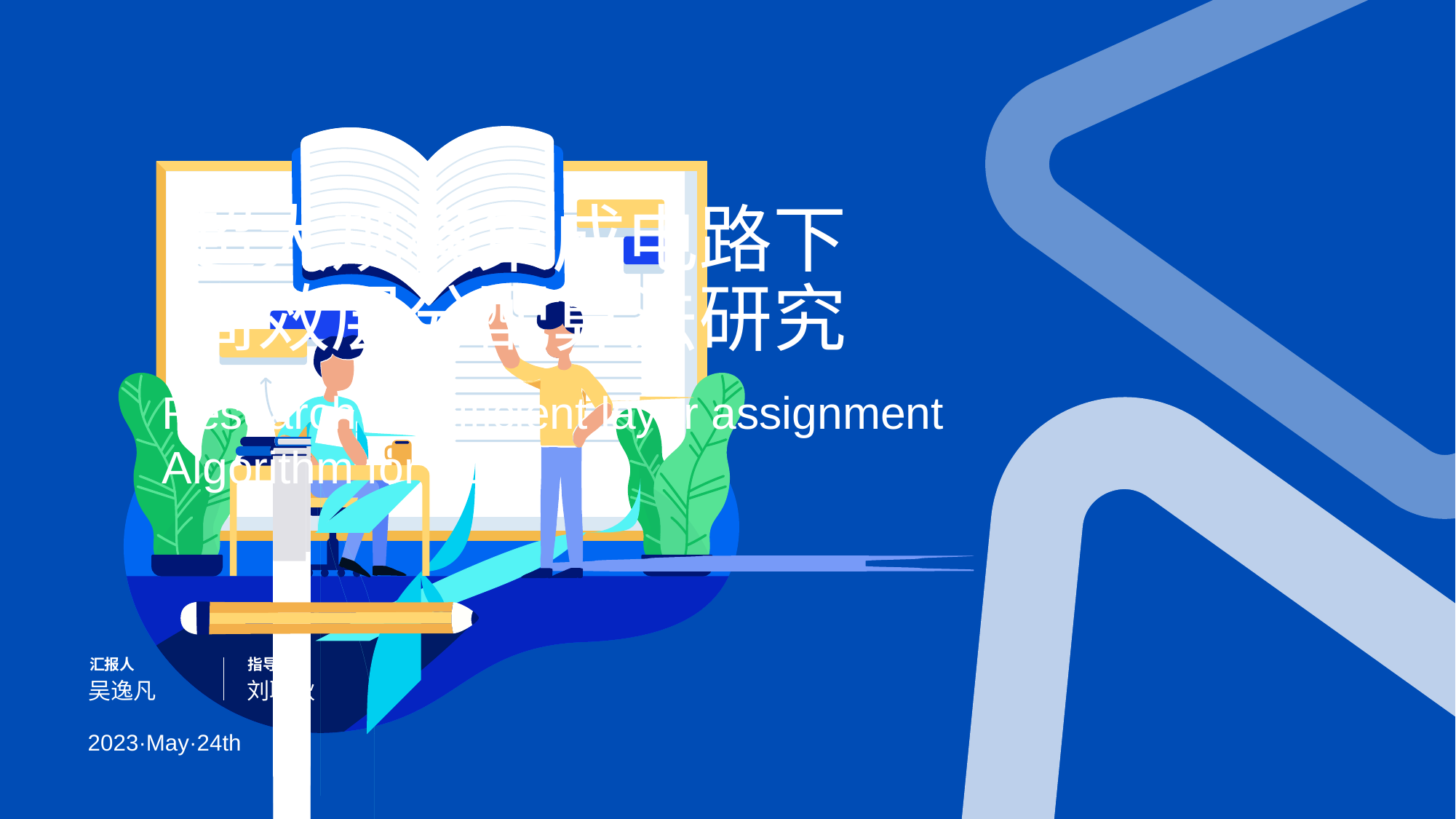

# 超大规模集成电路下 高效层分配算法研究
Research on efficient layer assignment
Algorithm for VLSI
汇报人
指导老师
吴逸凡
刘耿耿
2023·May·24th